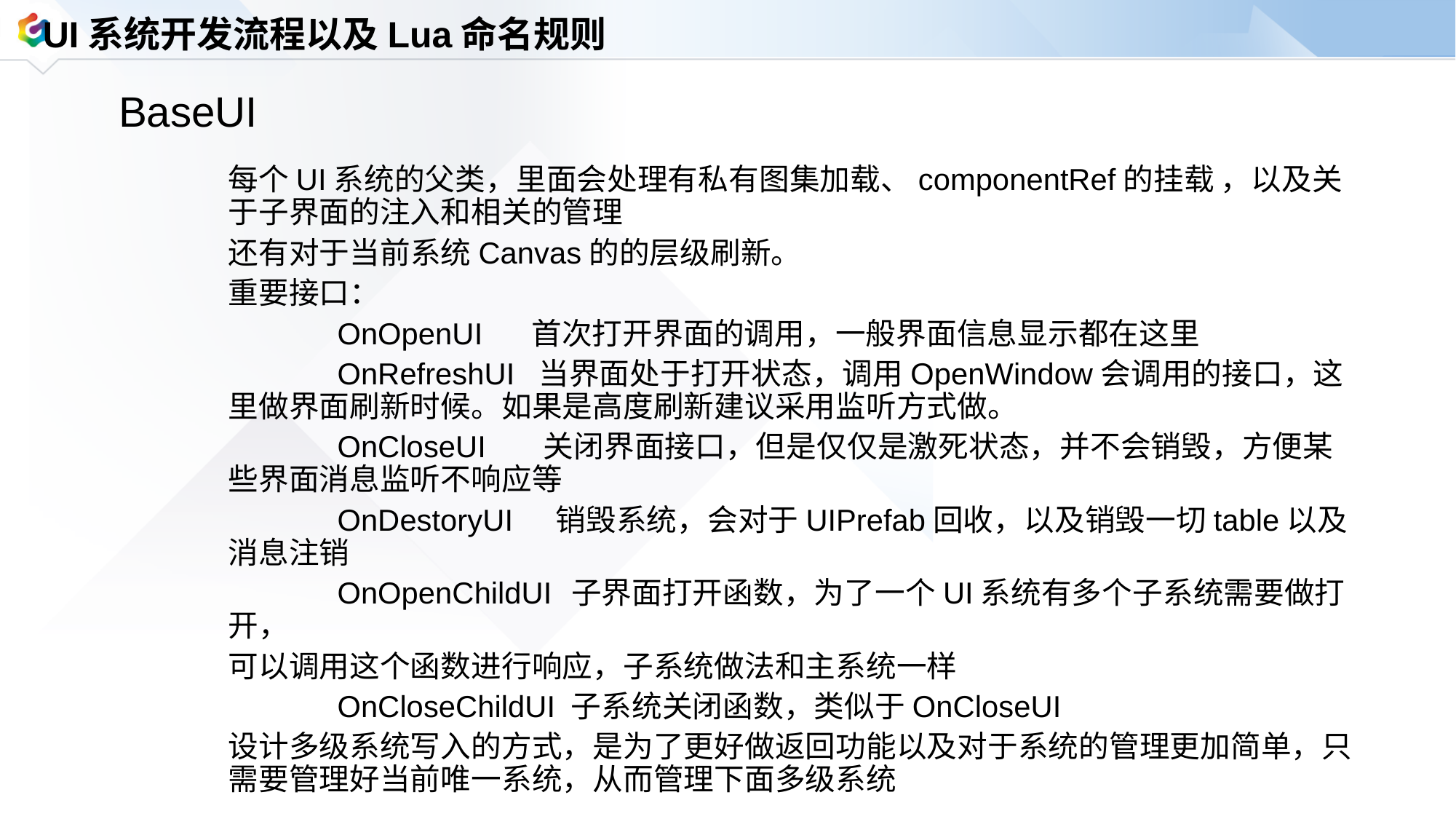

UI系统开发流程以及Lua命名规则

BaseUI
每个UI系统的父类，里面会处理有私有图集加载、componentRef的挂载 ，以及关于子界面的注入和相关的管理
还有对于当前系统Canvas的的层级刷新。
重要接口：
	OnOpenUI     首次打开界面的调用，一般界面信息显示都在这里
	OnRefreshUI  当界面处于打开状态，调用OpenWindow会调用的接口，这里做界面刷新时候。如果是高度刷新建议采用监听方式做。
	OnCloseUI      关闭界面接口，但是仅仅是激死状态，并不会销毁，方便某些界面消息监听不响应等
	OnDestoryUI	销毁系统，会对于UIPrefab回收，以及销毁一切table以及消息注销
	OnOpenChildUI	 子界面打开函数，为了一个UI系统有多个子系统需要做打开，
可以调用这个函数进行响应，子系统做法和主系统一样
	OnCloseChildUI 子系统关闭函数，类似于OnCloseUI
设计多级系统写入的方式，是为了更好做返回功能以及对于系统的管理更加简单，只需要管理好当前唯一系统，从而管理下面多级系统